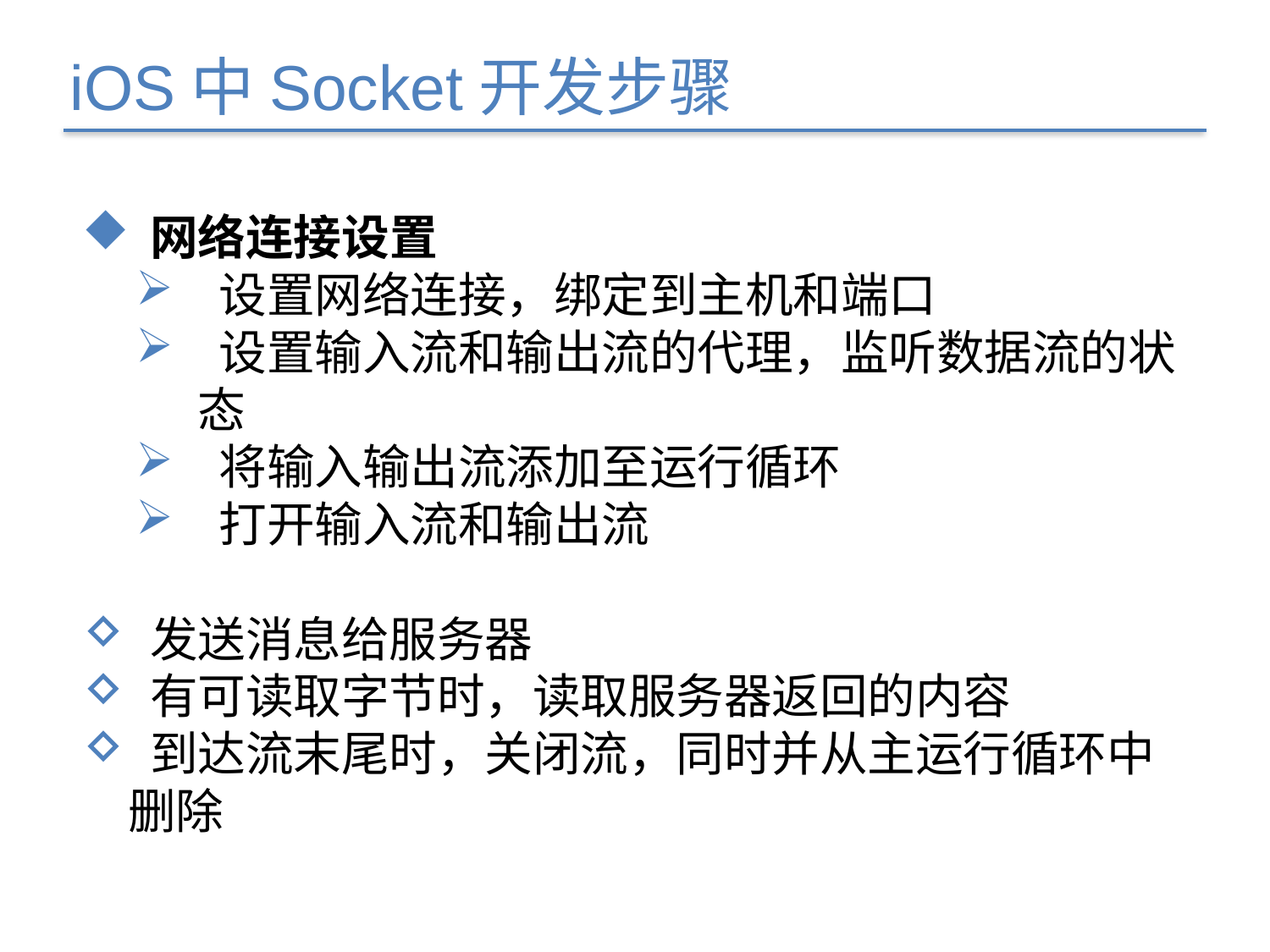

iOS中Socket开发步骤
 网络连接设置
 设置网络连接，绑定到主机和端口
 设置输入流和输出流的代理，监听数据流的状态
 将输入输出流添加至运行循环
 打开输入流和输出流

 发送消息给服务器
 有可读取字节时，读取服务器返回的内容
 到达流末尾时，关闭流，同时并从主运行循环中删除